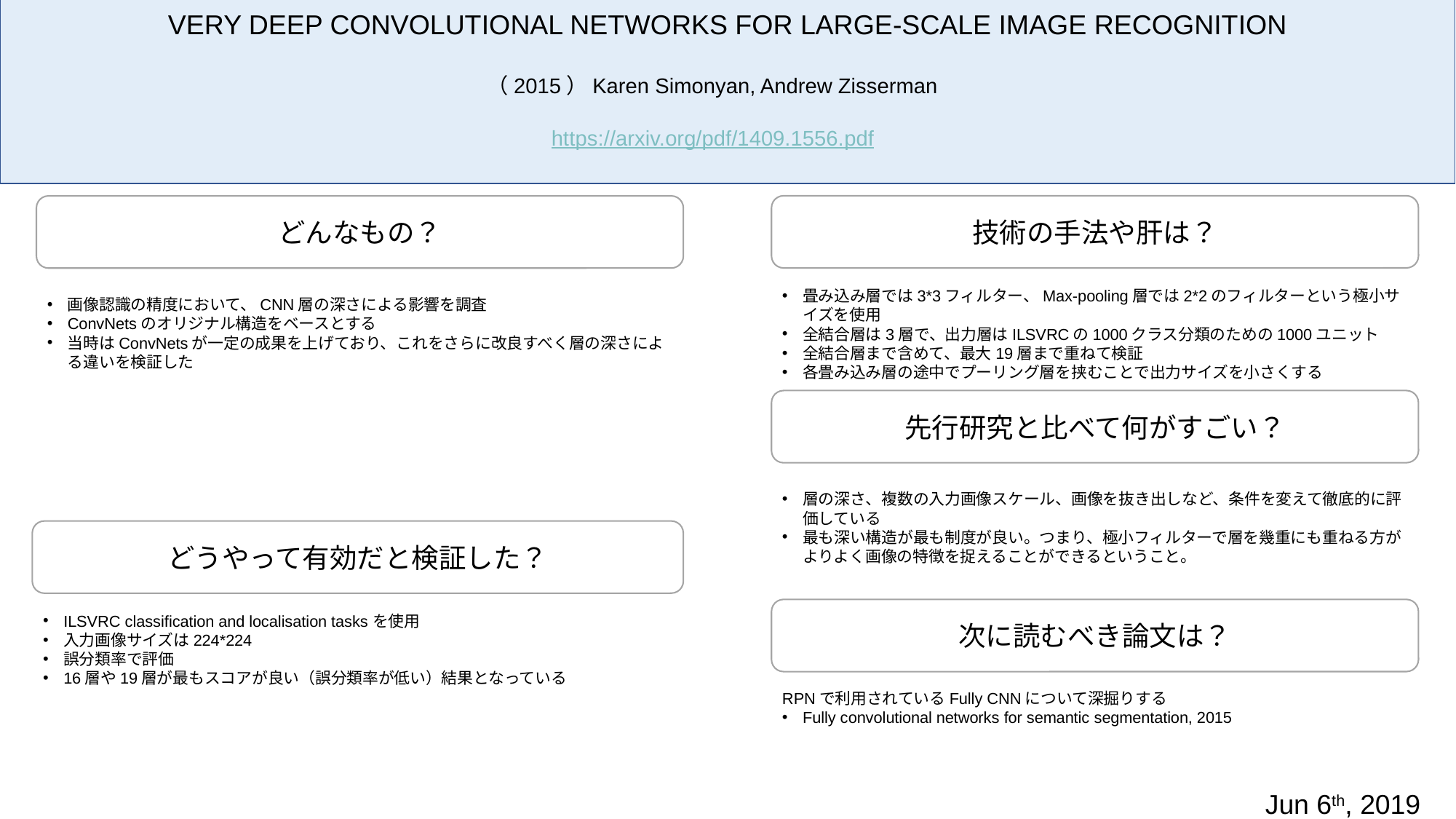

VERY DEEP CONVOLUTIONAL NETWORKS FOR LARGE-SCALE IMAGE RECOGNITION
（2015）Karen Simonyan, Andrew Zisserman
https://arxiv.org/pdf/1409.1556.pdf
技術の手法や肝は？
どんなもの？
畳み込み層では3*3フィルター、Max-pooling層では2*2のフィルターという極小サイズを使用
全結合層は3層で、出力層はILSVRCの1000クラス分類のための1000ユニット
全結合層まで含めて、最大19層まで重ねて検証
各畳み込み層の途中でプーリング層を挟むことで出力サイズを小さくする
画像認識の精度において、CNN層の深さによる影響を調査
ConvNetsのオリジナル構造をベースとする
当時はConvNetsが一定の成果を上げており、これをさらに改良すべく層の深さによる違いを検証した
先行研究と比べて何がすごい？
層の深さ、複数の入力画像スケール、画像を抜き出しなど、条件を変えて徹底的に評価している
最も深い構造が最も制度が良い。つまり、極小フィルターで層を幾重にも重ねる方がよりよく画像の特徴を捉えることができるということ。
どうやって有効だと検証した？
次に読むべき論文は？
ILSVRC classification and localisation tasksを使用
入力画像サイズは224*224
誤分類率で評価
16層や19層が最もスコアが良い（誤分類率が低い）結果となっている
RPNで利用されているFully CNNについて深掘りする
Fully convolutional networks for semantic segmentation, 2015
Jun 6th, 2019